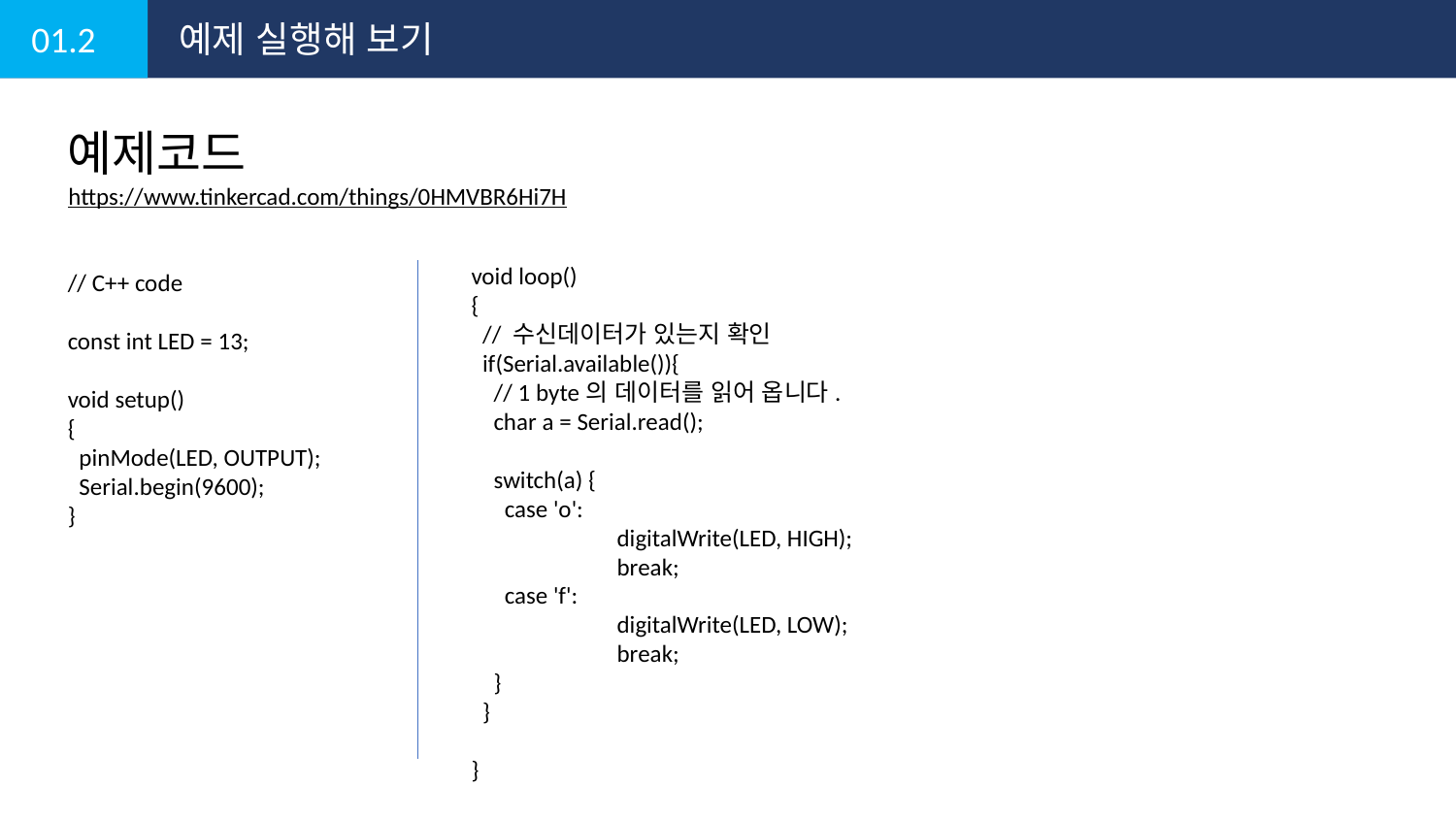

01.2
예제 실행해 보기
예제코드
https://www.tinkercad.com/things/0HMVBR6Hi7H
void loop()
{
  // 수신데이터가 있는지 확인
  if(Serial.available()){
    // 1 byte의 데이터를 읽어 옵니다.
    char a = Serial.read();

    switch(a) {
      case 'o':
      	digitalWrite(LED, HIGH);
      	break;
      case 'f':
      	digitalWrite(LED, LOW);
      	break;
    }
  }

}
// C++ code

const int LED = 13;

void setup()
{
  pinMode(LED, OUTPUT);
  Serial.begin(9600);
}